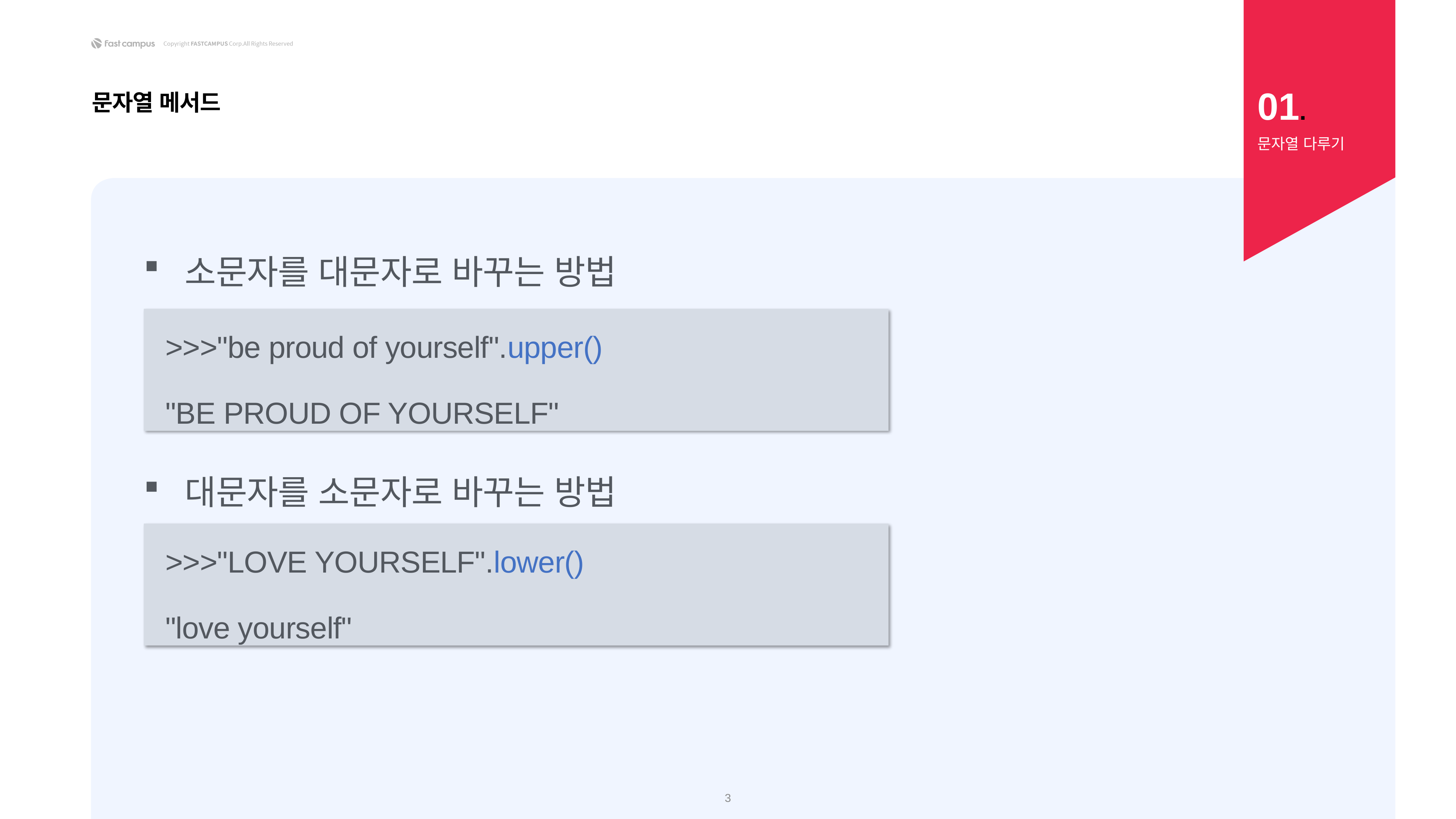

01.
문자열 메서드
문자열 다루기
소문자를 대문자로 바꾸는 방법
>>>"be proud of yourself".upper()
"BE PROUD OF YOURSELF"
대문자를 소문자로 바꾸는 방법
>>>"LOVE YOURSELF".lower()
"love yourself"
3